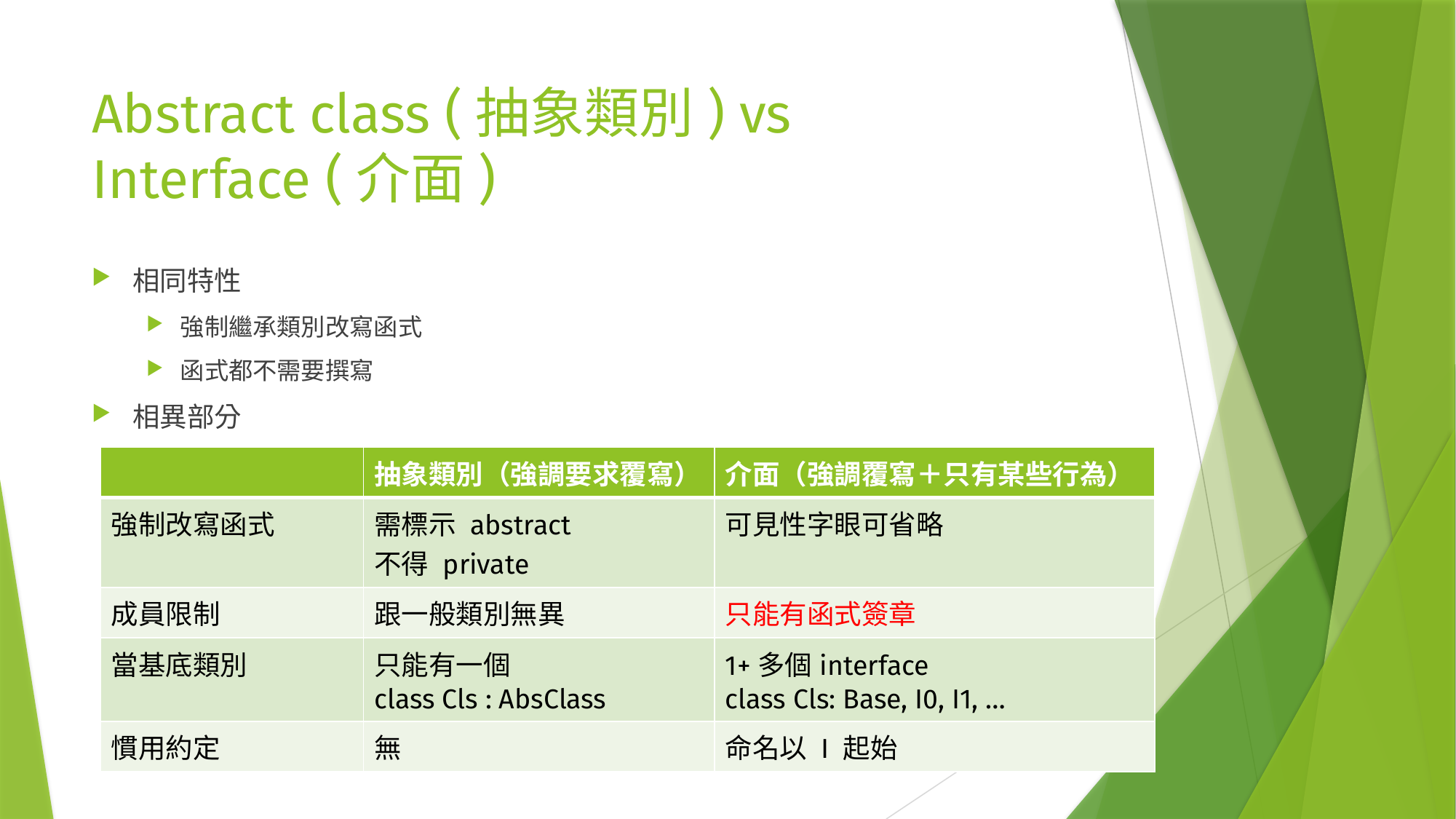

# Abstract class (抽象類別) vs Interface (介面)
相同特性
強制繼承類別改寫函式
函式都不需要撰寫
相異部分

|  | 抽象類別（強調要求覆寫） | 介面（強調覆寫＋只有某些行為） |
| --- | --- | --- |
| 強制改寫函式 | 需標示 abstract 不得 private | 可見性字眼可省略 |
| 成員限制 | 跟一般類別無異 | 只能有函式簽章 |
| 當基底類別 | 只能有一個 class Cls : AbsClass | 1+多個interface class Cls: Base, I0, I1, … |
| 慣用約定 | 無 | 命名以 I 起始 |